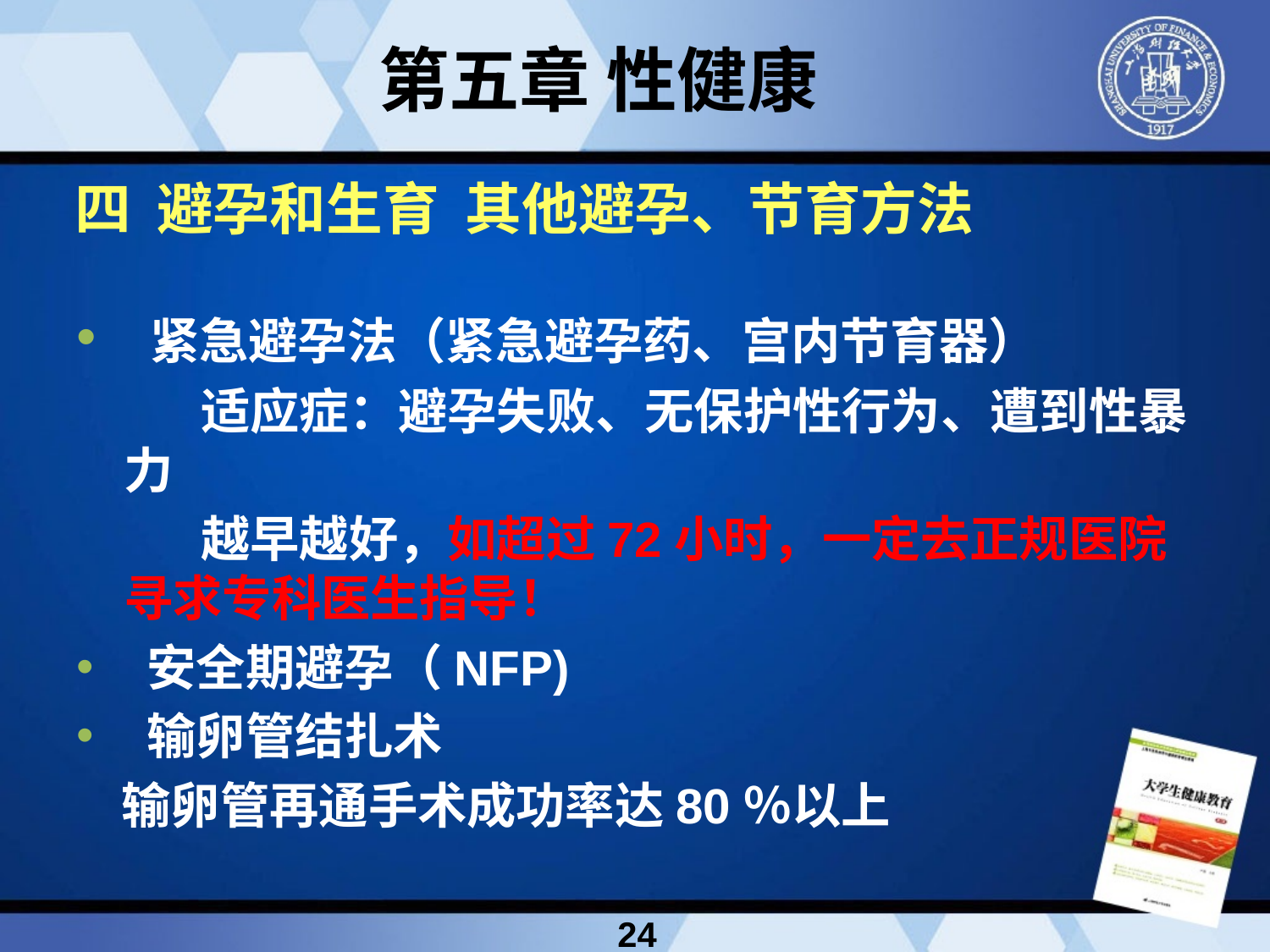

第五章 性健康
四  避孕和生育  其他避孕、节育方法
 紧急避孕法（紧急避孕药、宫内节育器）
适应症：避孕失败、无保护性行为、遭到性暴力
越早越好，如超过72小时，一定去正规医院寻求专科医生指导！
 安全期避孕（NFP)
 输卵管结扎术
   输卵管再通手术成功率达80％以上

24